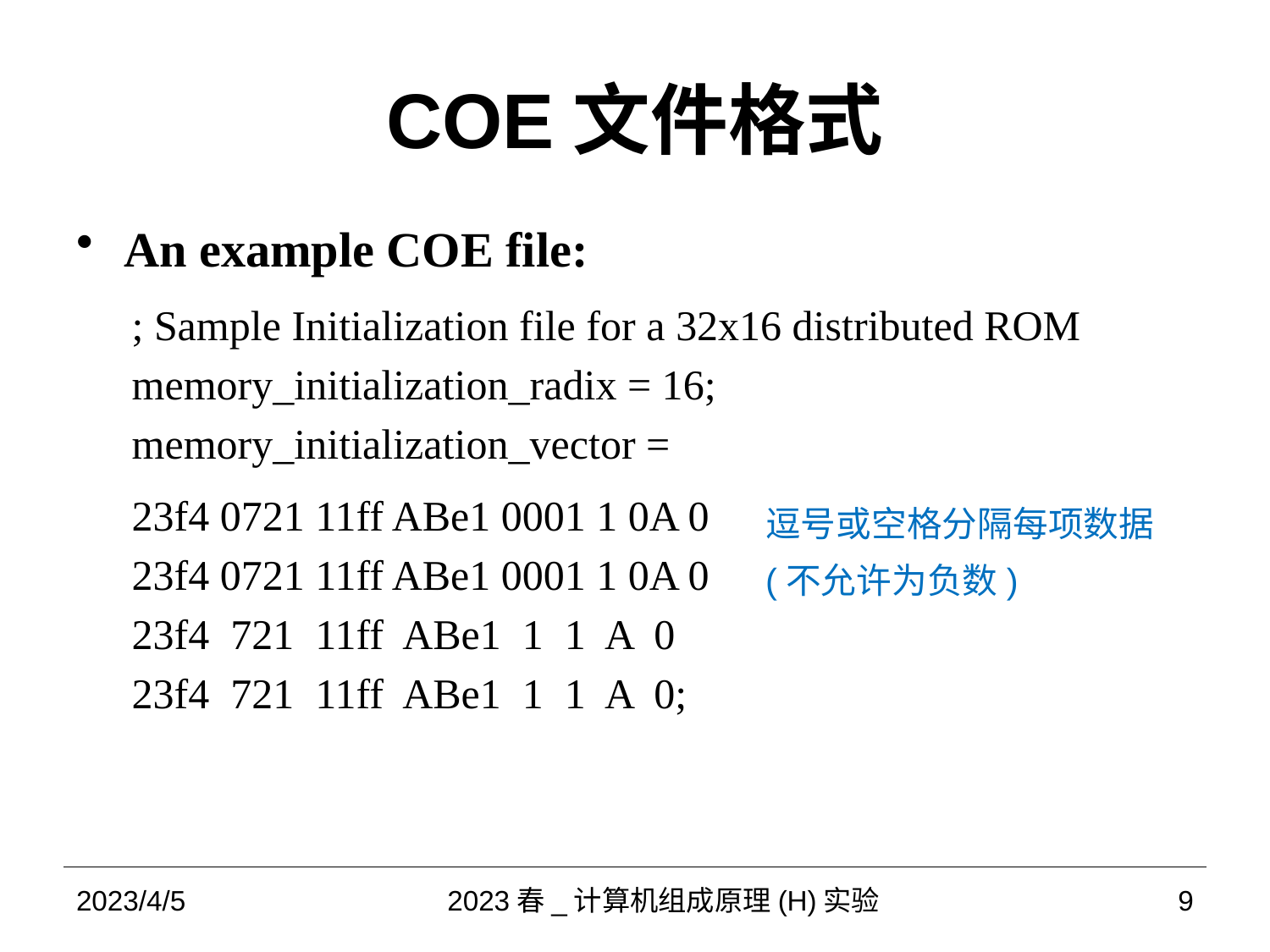

# COE文件格式
An example COE file:
; Sample Initialization file for a 32x16 distributed ROM
memory_initialization_radix = 16;
memory_initialization_vector =
23f4 0721 11ff ABe1 0001 1 0A 0
23f4 0721 11ff ABe1 0001 1 0A 0
23f4  721  11ff  ABe1  1  1  A  0
23f4  721  11ff  ABe1  1  1  A  0;
逗号或空格分隔每项数据 (不允许为负数)
2023/4/5
2023春_计算机组成原理(H)实验
9